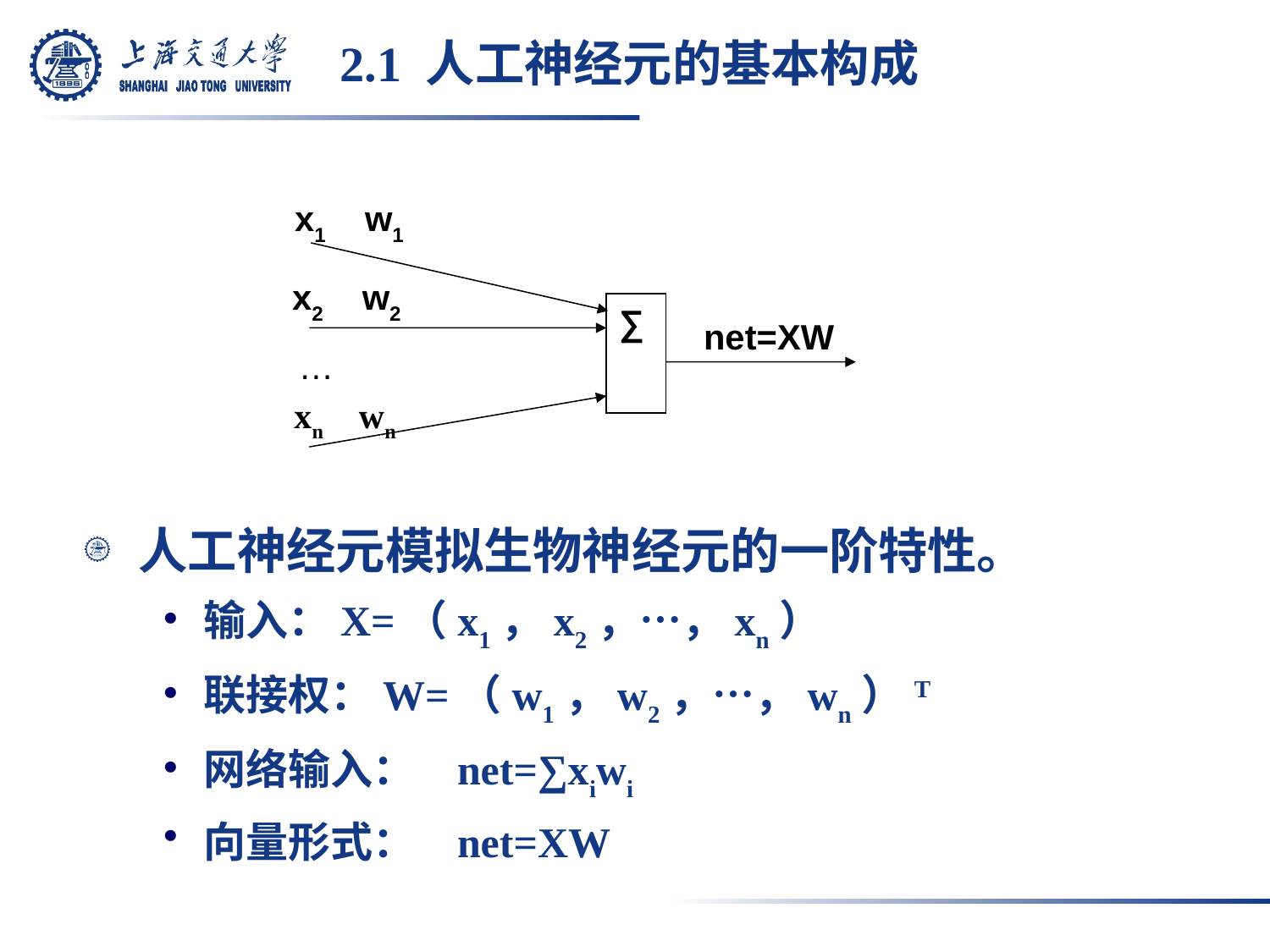

# 2.1 人工神经元的基本构成
x1    w1

∑

x2    w2
net=XW
xn    wn
…
人工神经元模拟生物神经元的一阶特性。
输入：X=（x1，x2，…，xn）
联接权：W=（w1，w2，…，wn）T
网络输入：	net=∑xiwi
向量形式：	net=XW